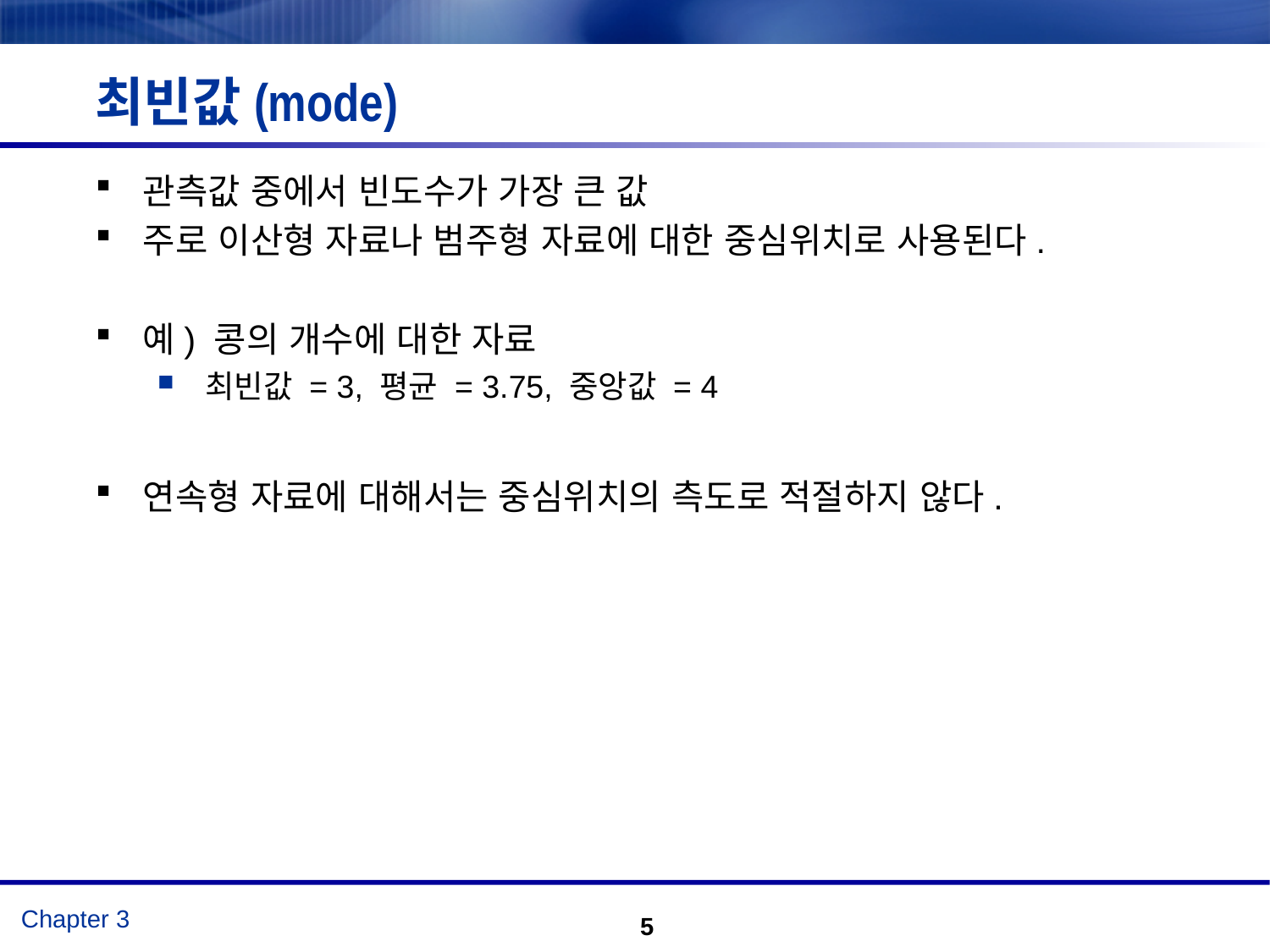

# 최빈값(mode)
관측값 중에서 빈도수가 가장 큰 값
주로 이산형 자료나 범주형 자료에 대한 중심위치로 사용된다.

예) 콩의 개수에 대한 자료
최빈값 = 3, 평균 = 3.75, 중앙값 = 4

연속형 자료에 대해서는 중심위치의 측도로 적절하지 않다.
5